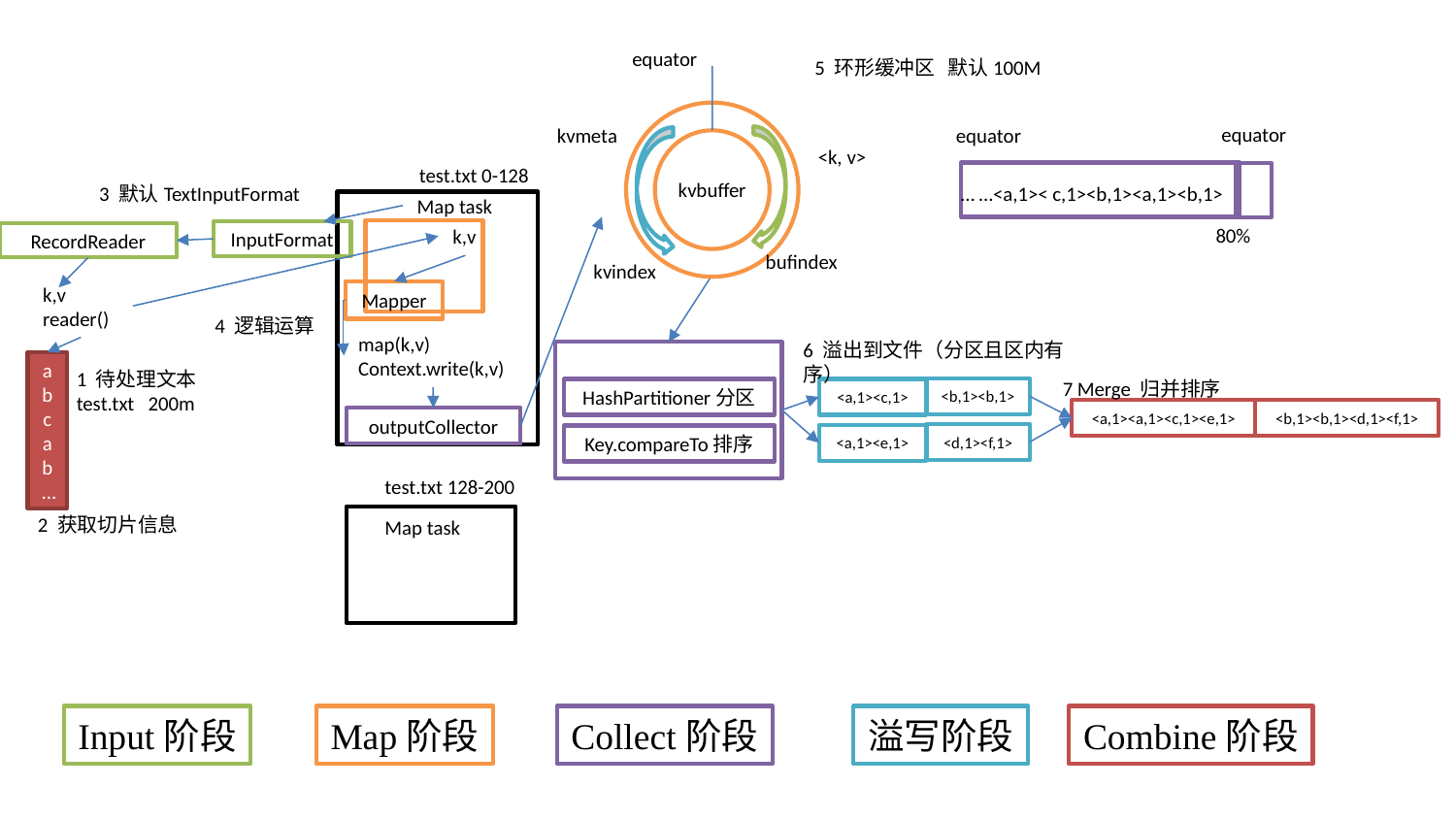

equator
5 环形缓冲区
默认100M

equator
kvmeta
equator

<k, v>
test.txt 0-128

kvbuffer
3 默认TextInputFormat
… …<a,1>< c,1><b,1><a,1><b,1>
Map task

80%
k,v

InputFormat
RecordReader
bufindex
kvindex
k,v reader()
Mapper
4 逻辑运算
map(k,v)
Context.write(k,v)
6 溢出到文件（分区且区内有序）

a
b
c
a
b
…
1 待处理文本
test.txt   200m
7 Merge 归并排序
<b,1><b,1>
HashPartitioner分区
<a,1><c,1>
<a,1><a,1><c,1><e,1>
<b,1><b,1><d,1><f,1>
outputCollector
<d,1><f,1>
<a,1><e,1>
Key.compareTo排序
test.txt 128-200
2 获取切片信息

Map task
Input阶段
Map阶段
Collect阶段
溢写阶段
Combine阶段